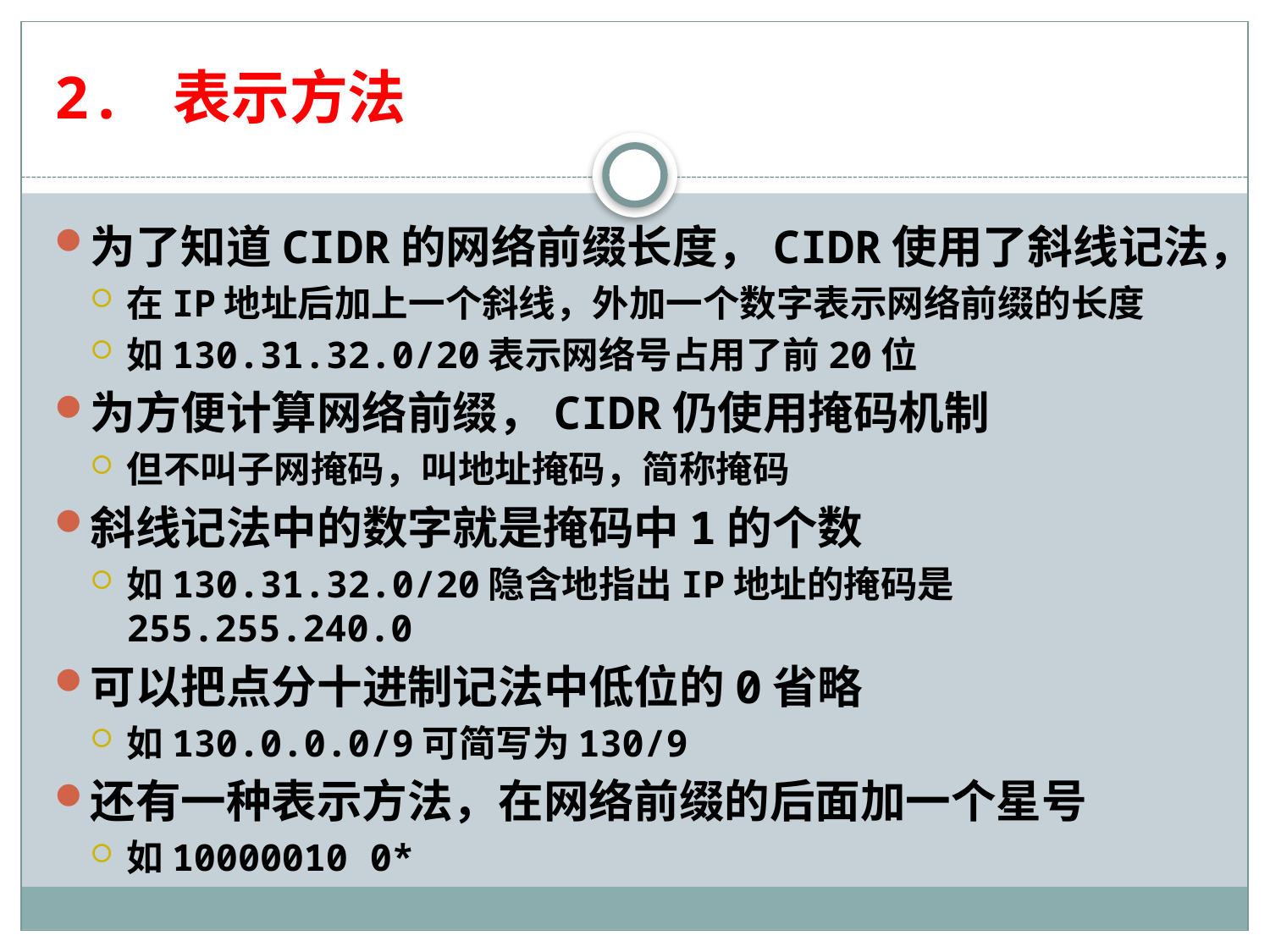

# 2. 表示方法
为了知道CIDR的网络前缀长度，CIDR使用了斜线记法，
在IP地址后加上一个斜线，外加一个数字表示网络前缀的长度
如130.31.32.0/20表示网络号占用了前20位
为方便计算网络前缀，CIDR仍使用掩码机制
但不叫子网掩码，叫地址掩码，简称掩码
斜线记法中的数字就是掩码中1的个数
如130.31.32.0/20隐含地指出IP地址的掩码是255.255.240.0
可以把点分十进制记法中低位的0省略
如130.0.0.0/9可简写为130/9
还有一种表示方法，在网络前缀的后面加一个星号
如10000010 0*